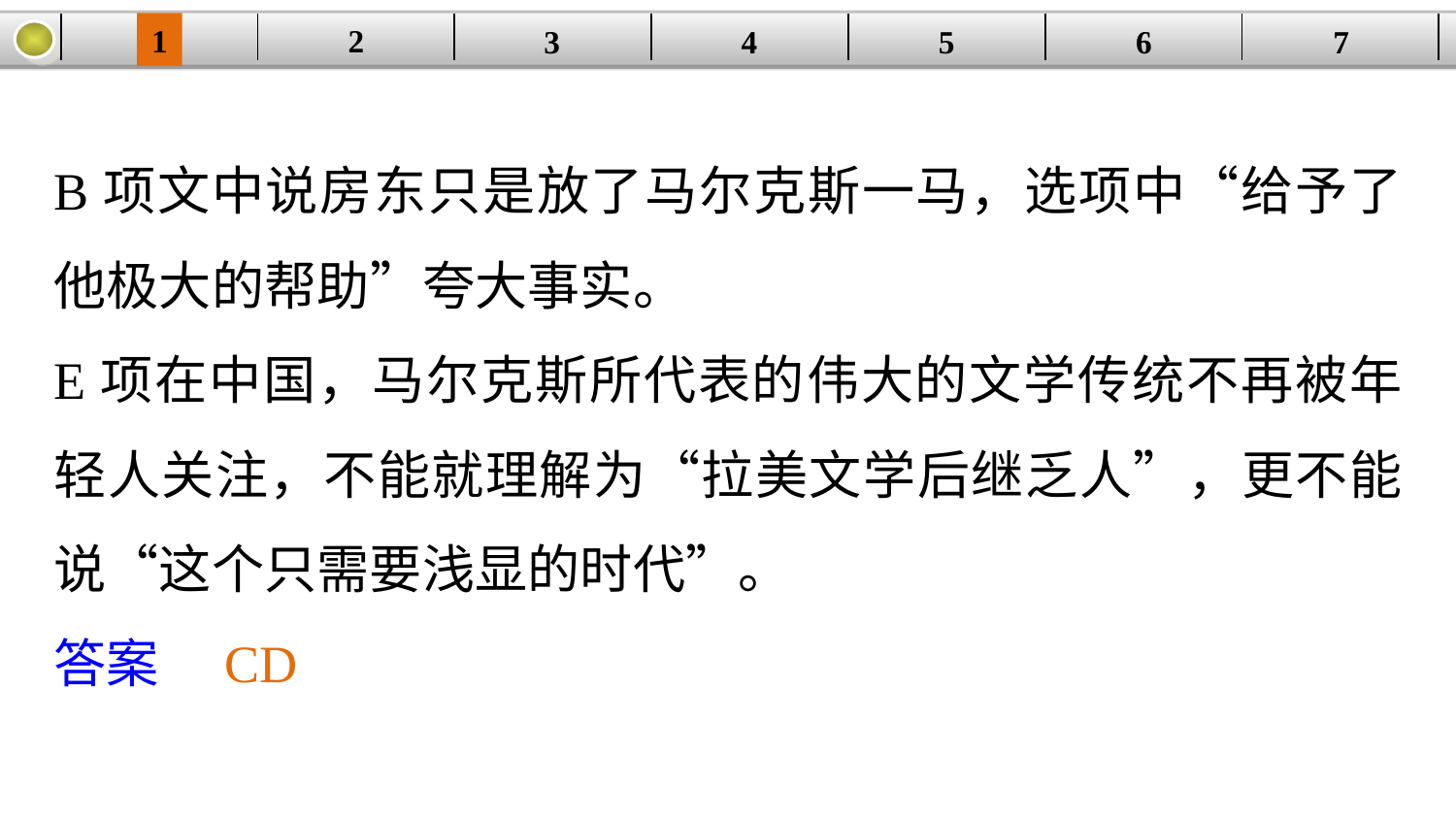

1
2
|  |  |  |  |  |  |  |
| --- | --- | --- | --- | --- | --- | --- |
3
4
5
6
7

B项文中说房东只是放了马尔克斯一马，选项中“给予了他极大的帮助”夸大事实。
E项在中国，马尔克斯所代表的伟大的文学传统不再被年轻人关注，不能就理解为“拉美文学后继乏人”，更不能说“这个只需要浅显的时代”。
答案　CD